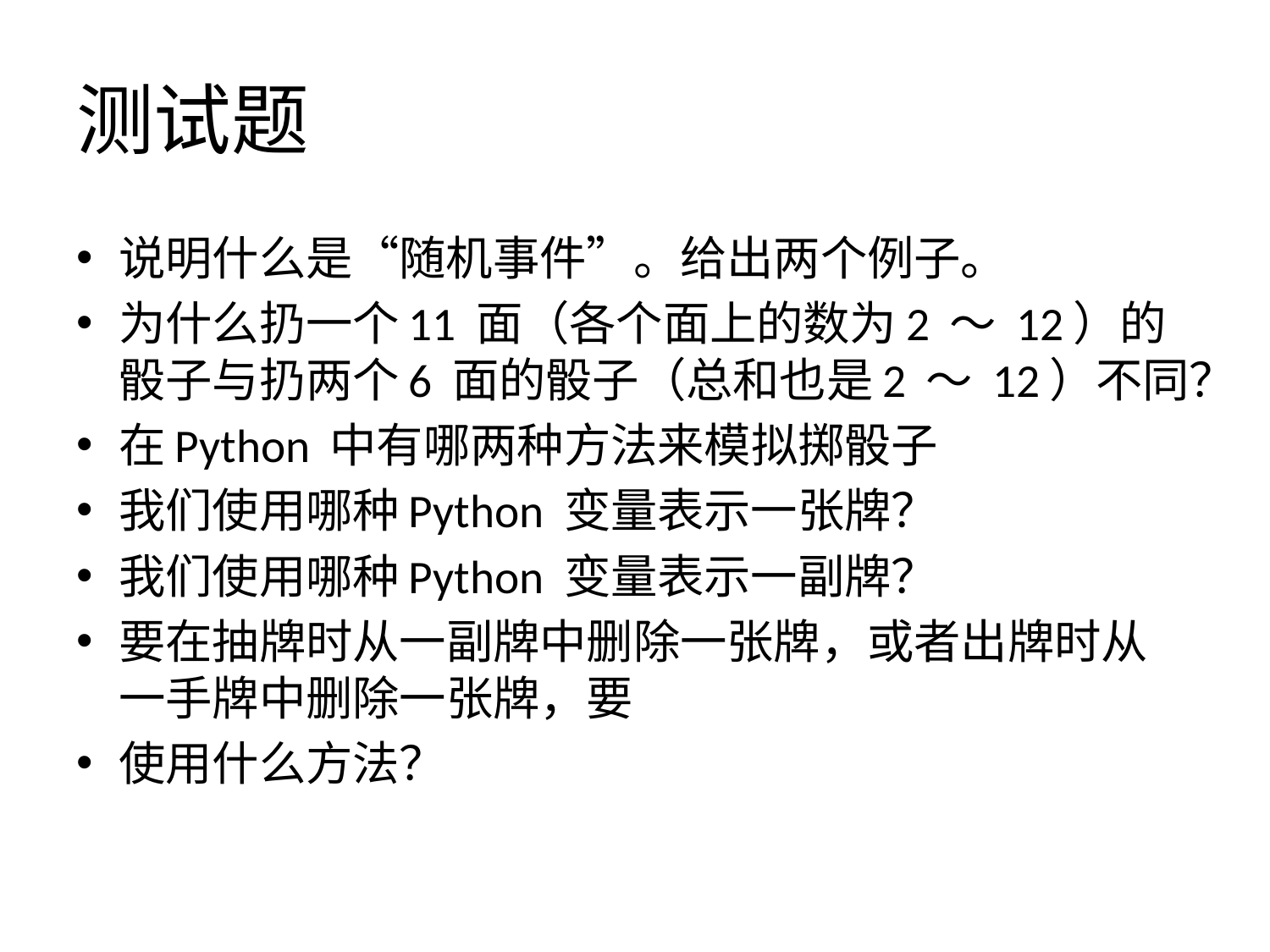

# 测试题
说明什么是“随机事件”。给出两个例子。
为什么扔一个11 面（各个面上的数为2 ～ 12）的骰子与扔两个6 面的骰子（总和也是2 ～ 12）不同？
在Python 中有哪两种方法来模拟掷骰子
我们使用哪种Python 变量表示一张牌？
我们使用哪种Python 变量表示一副牌？
要在抽牌时从一副牌中删除一张牌，或者出牌时从一手牌中删除一张牌，要
使用什么方法？